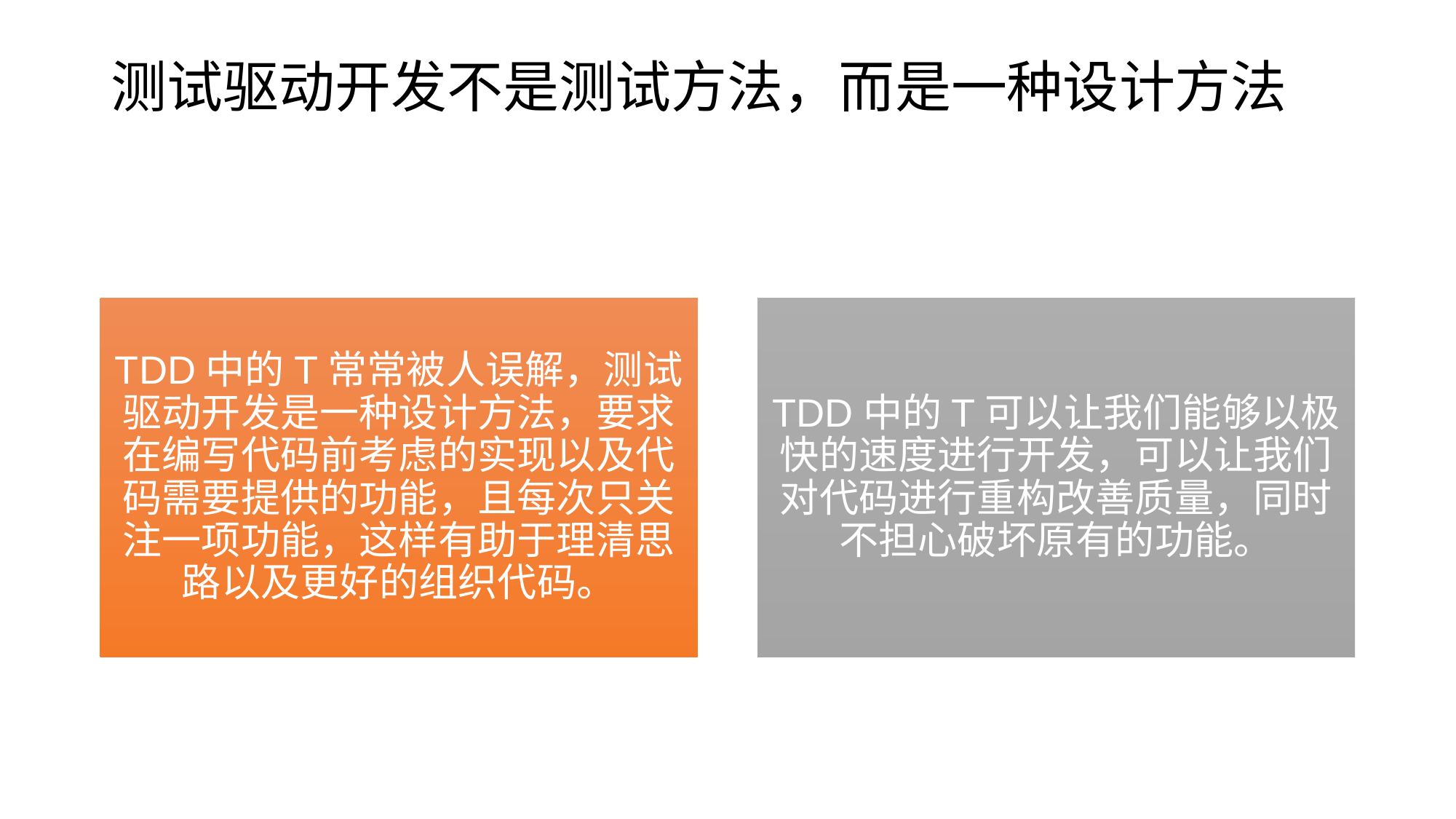

# 测试驱动开发不是测试方法，而是一种设计方法
TDD中的T常常被人误解，测试驱动开发是一种设计方法，要求在编写代码前考虑的实现以及代码需要提供的功能，且每次只关注一项功能，这样有助于理清思路以及更好的组织代码。
TDD中的T可以让我们能够以极快的速度进行开发，可以让我们对代码进行重构改善质量，同时不担心破坏原有的功能。